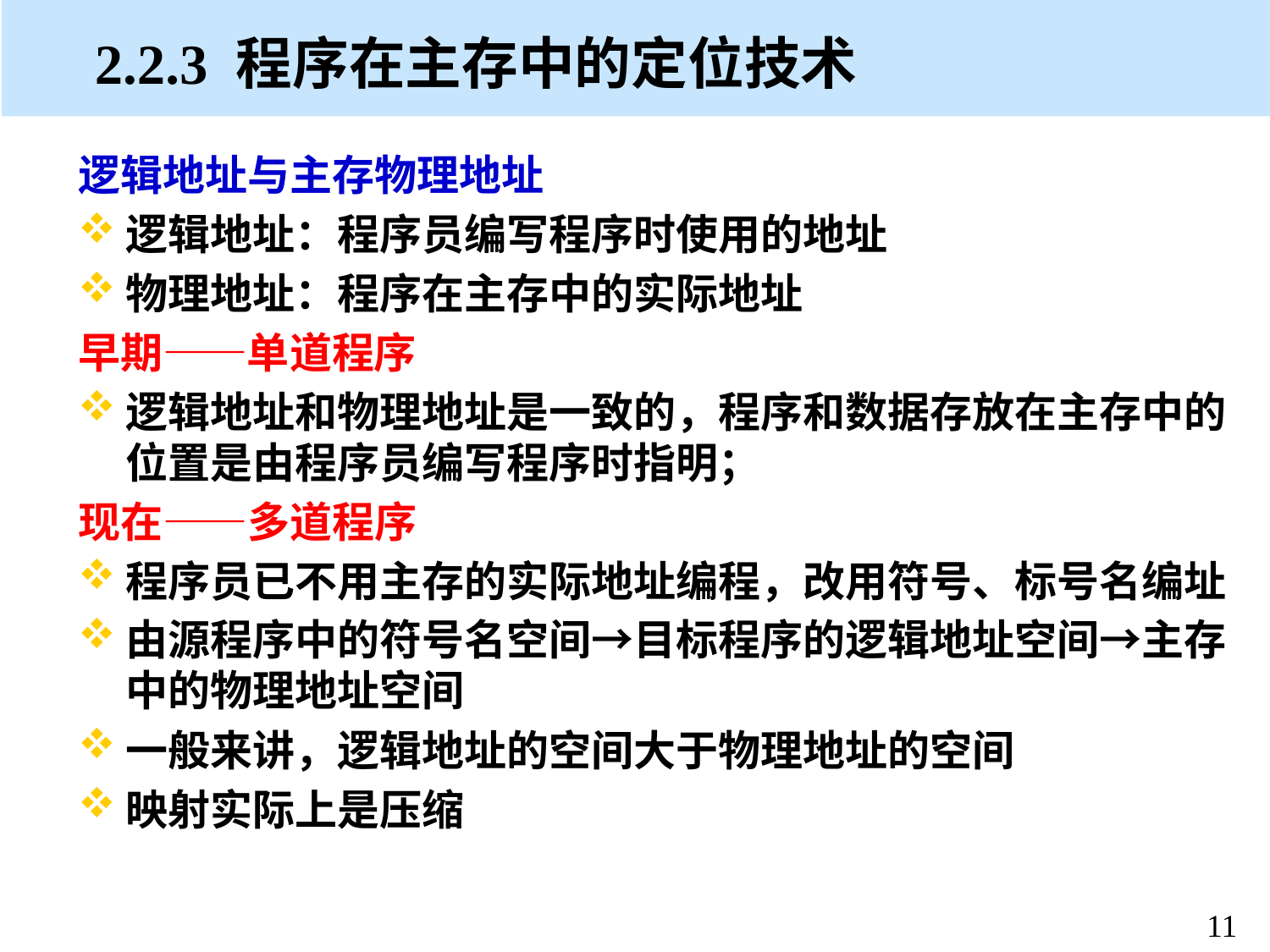

# 2.2.3 程序在主存中的定位技术
逻辑地址与主存物理地址
逻辑地址：程序员编写程序时使用的地址
物理地址：程序在主存中的实际地址
早期——单道程序
逻辑地址和物理地址是一致的，程序和数据存放在主存中的位置是由程序员编写程序时指明；
现在——多道程序
程序员已不用主存的实际地址编程，改用符号、标号名编址
由源程序中的符号名空间→目标程序的逻辑地址空间→主存中的物理地址空间
一般来讲，逻辑地址的空间大于物理地址的空间
映射实际上是压缩